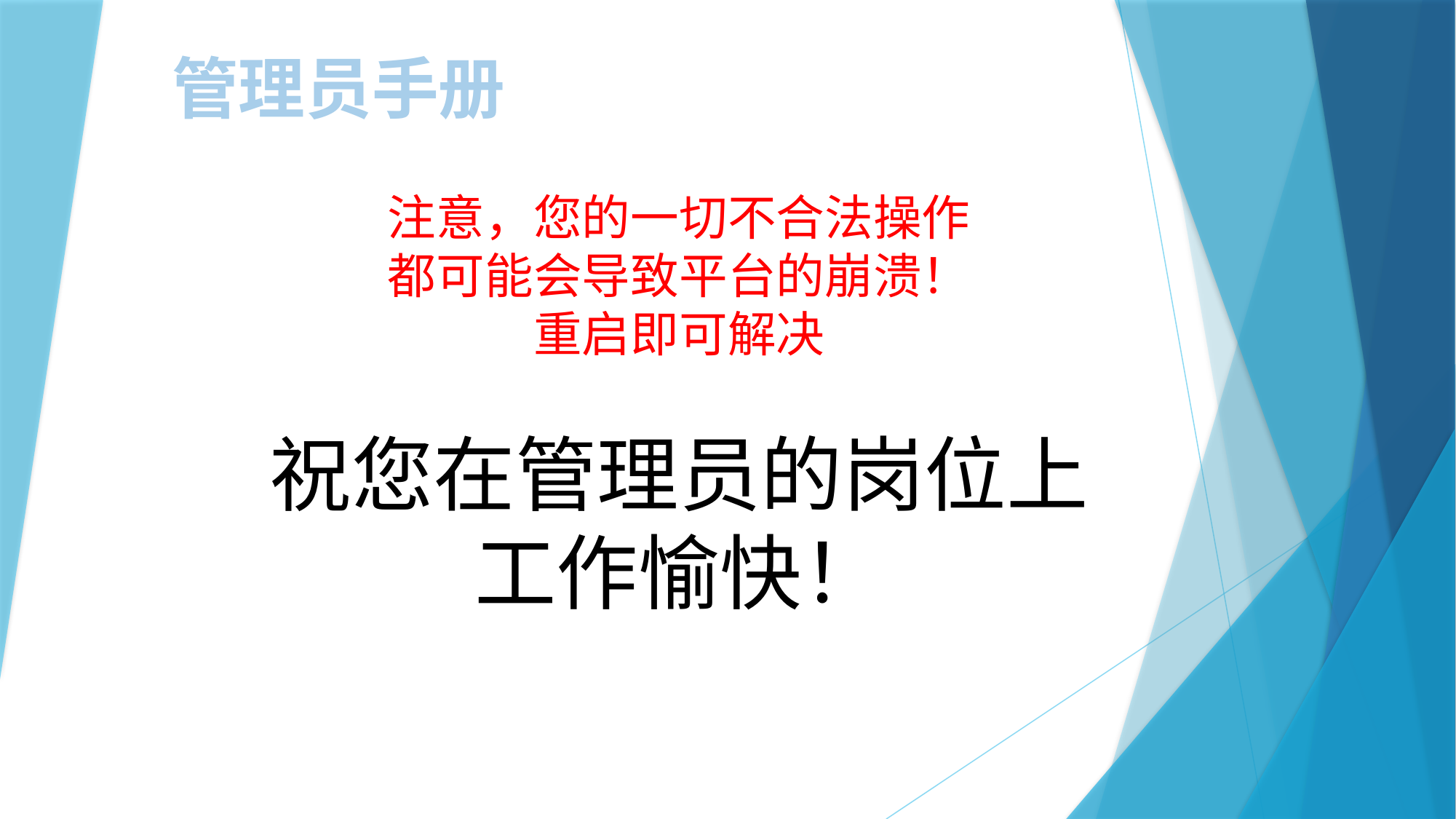

管理员手册
注意，您的一切不合法操作
都可能会导致平台的崩溃！
重启即可解决
祝您在管理员的岗位上
工作愉快！